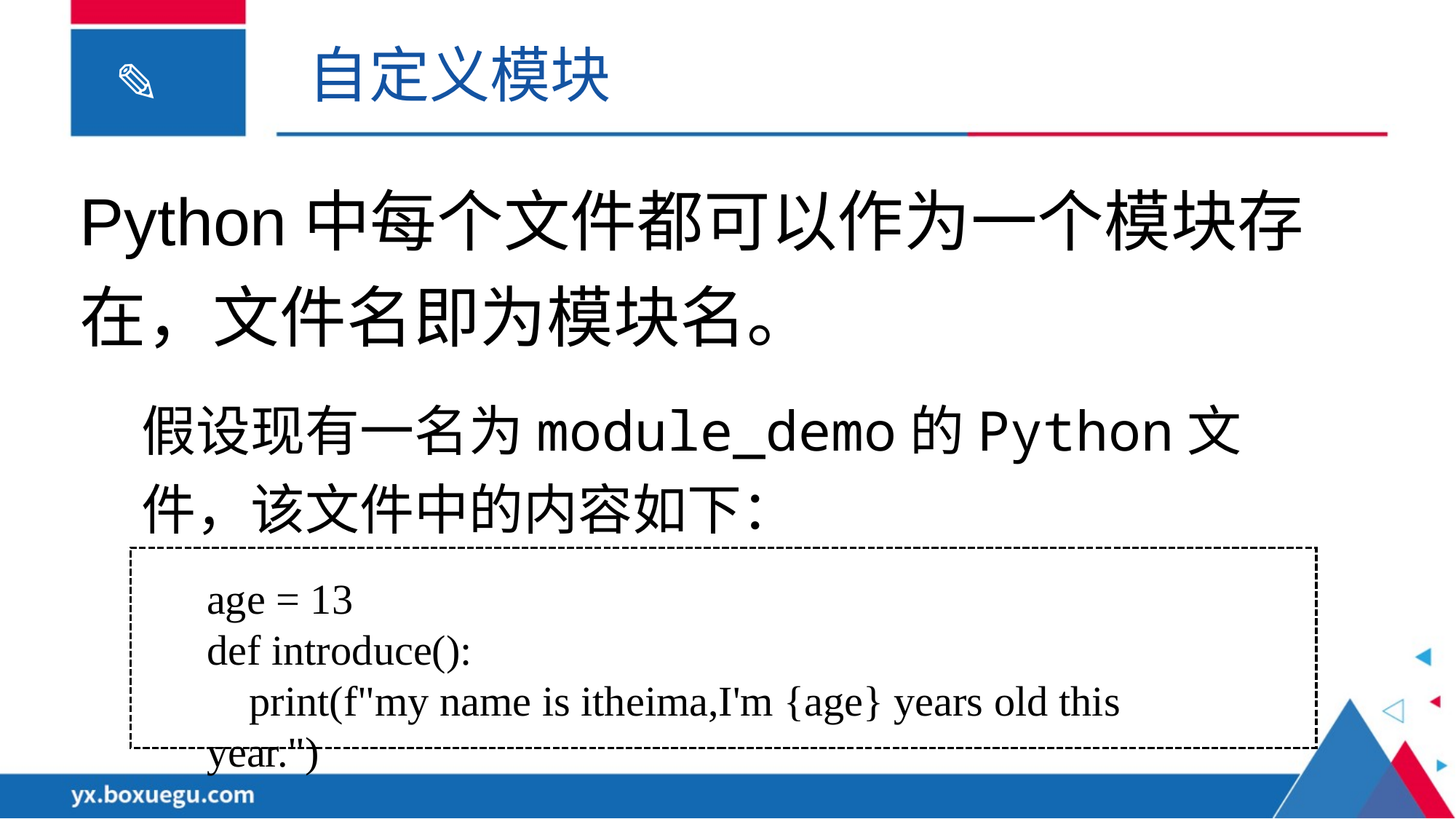

自定义模块
Python中每个文件都可以作为一个模块存在，文件名即为模块名。
假设现有一名为module_demo的Python文件，该文件中的内容如下：

age = 13
def introduce():
    print(f"my name is itheima,I'm {age} years old this year.")